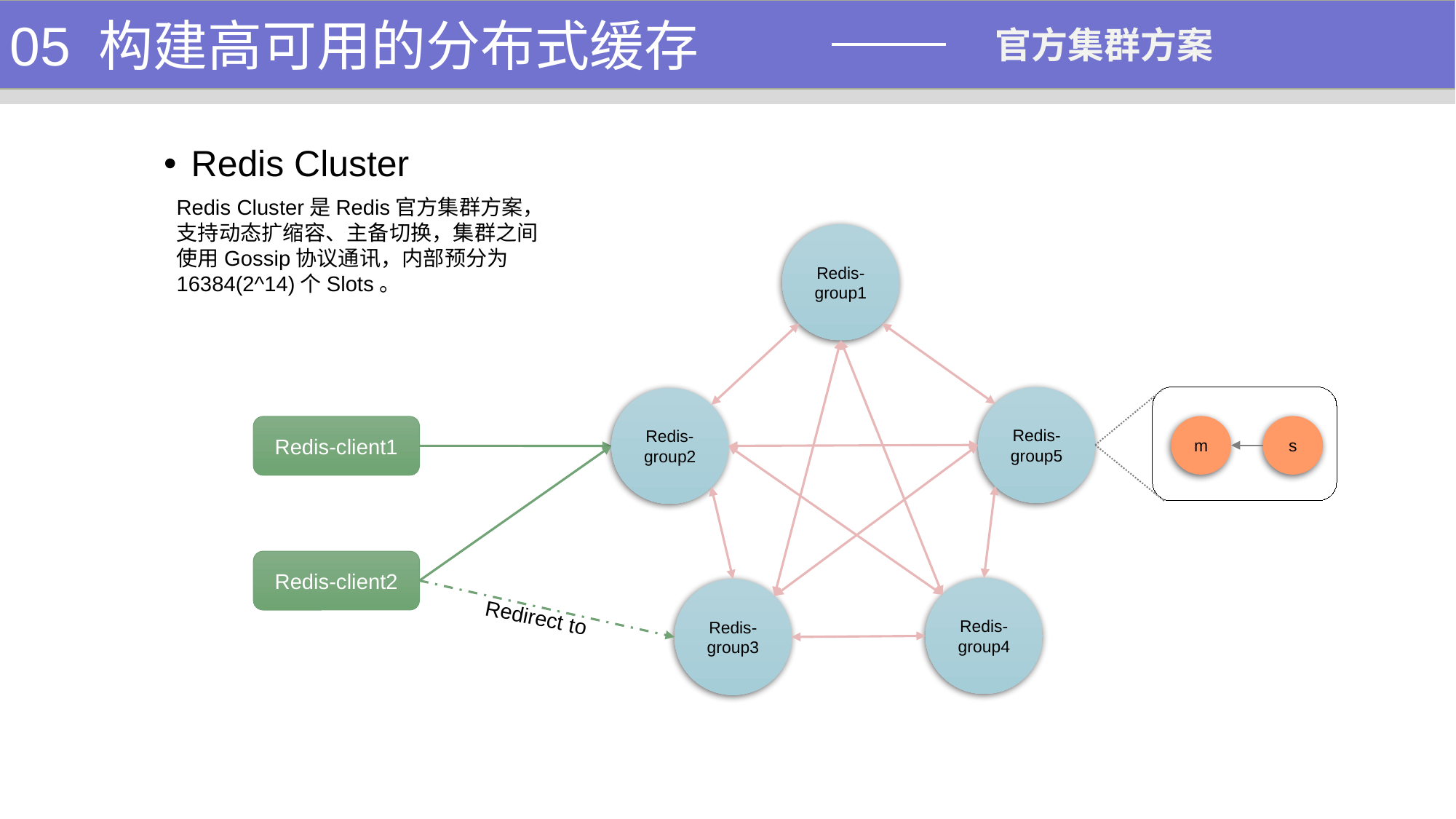

1、功能介绍
05 构建高可用的分布式缓存
官方集群方案
Redis Cluster
Redis Cluster是Redis官方集群方案，支持动态扩缩容、主备切换，集群之间使用Gossip协议通讯，内部预分为16384(2^14)个Slots。
Redis-group1
Redis-group5

m
s
Redis-group2
Redis-client1
Redis-client2
Redis-group4
Redis-group3
Redirect to